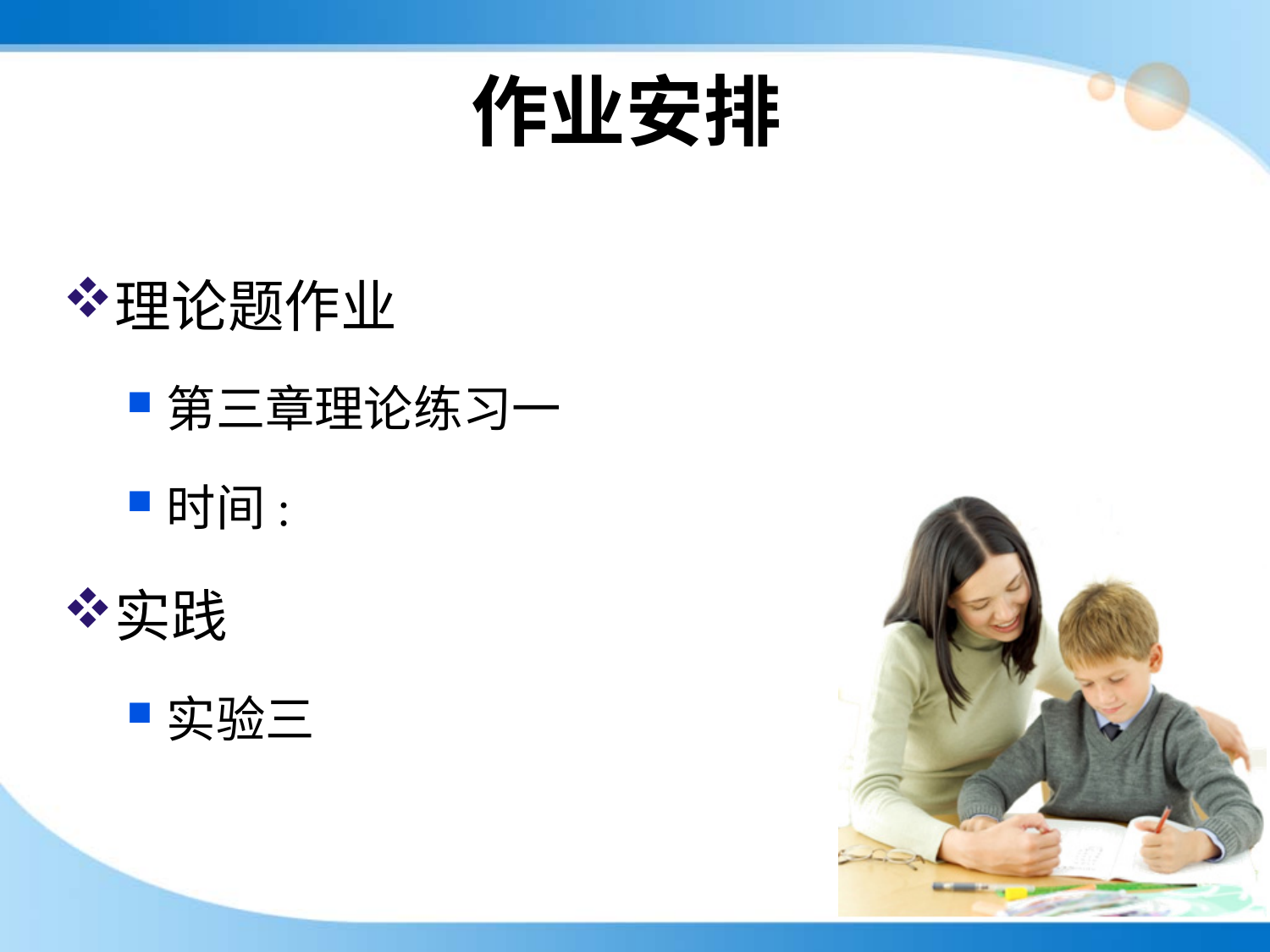

作业安排
# 理论题作业
第三章理论练习一
时间:
实践
实验三